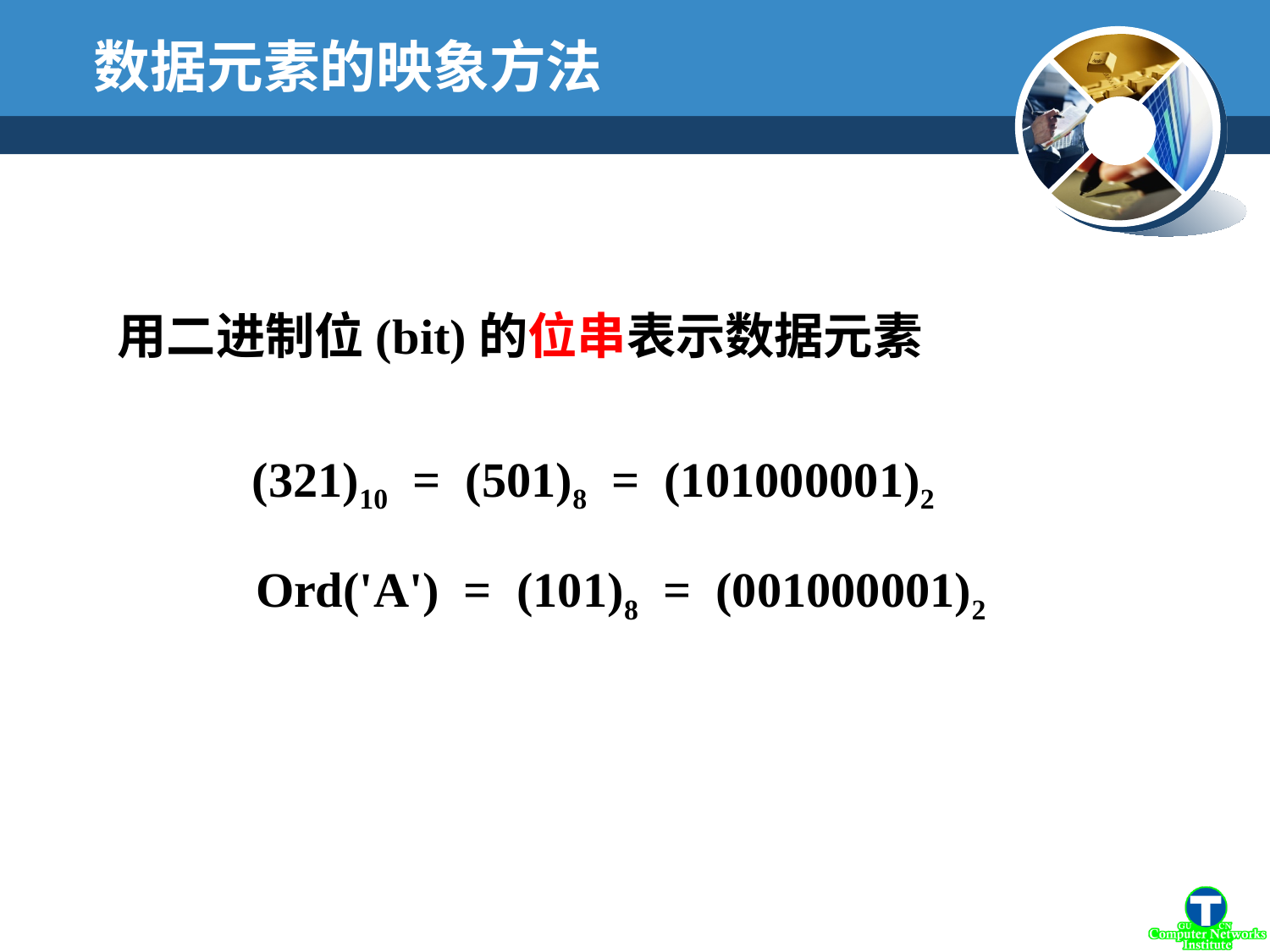

数据元素的映象方法
用二进制位(bit)的位串表示数据元素
(321)10  =  (501)8  =  (101000001)2
 Ord('A')  =  (101)8  =  (001000001)2